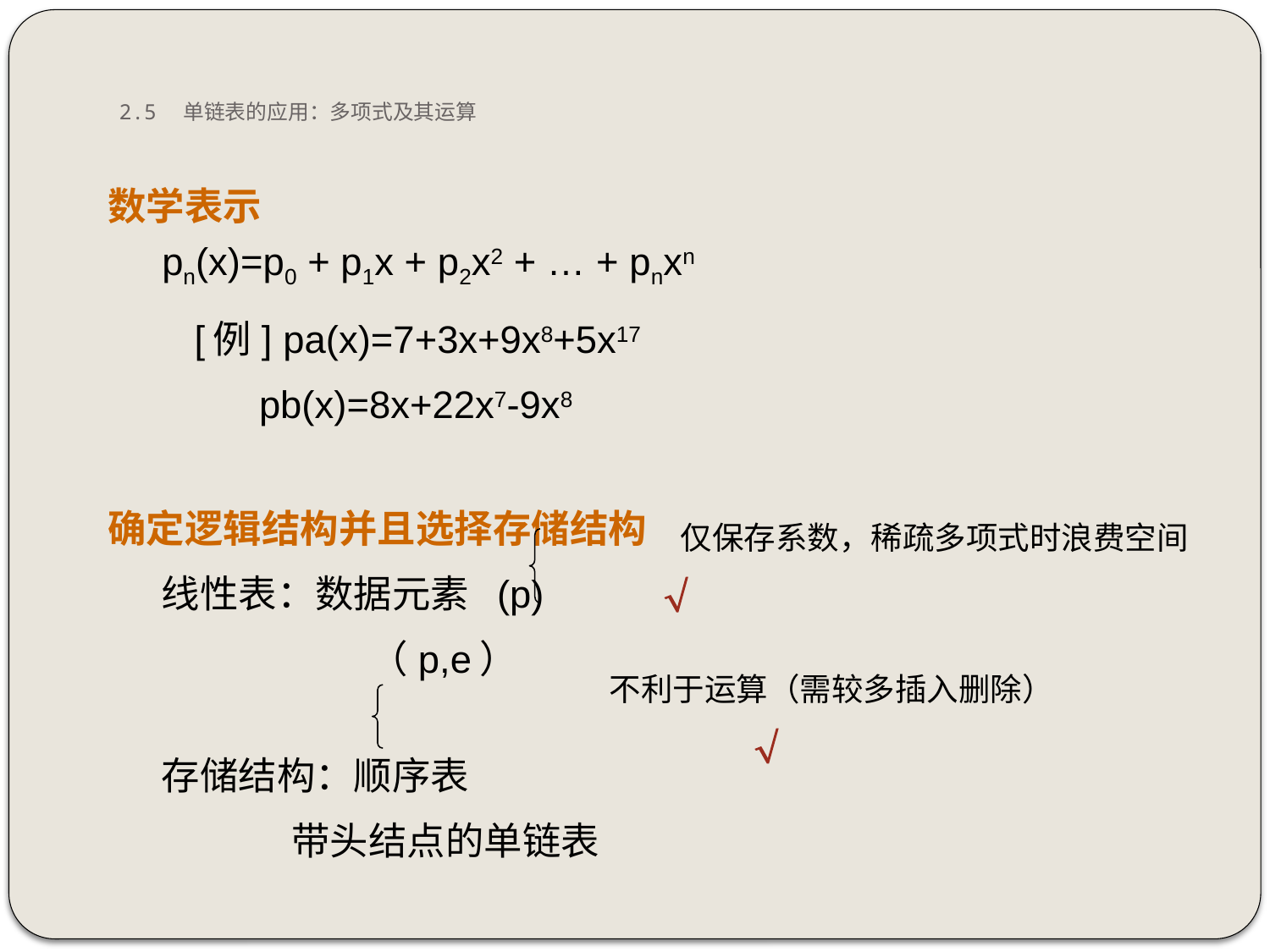

# 2.5  单链表的应用：多项式及其运算
数学表示
     pn(x)=p0 + p1x + p2x2 + … + pnxn
        [例] pa(x)=7+3x+9x8+5x17
              pb(x)=8x+22x7-9x8

确定逻辑结构并且选择存储结构
     线性表：数据元素  (p)
                             （p,e）

     存储结构：顺序表
                    带头结点的单链表
仅保存系数，稀疏多项式时浪费空间

√
不利于运算（需较多插入删除）

√